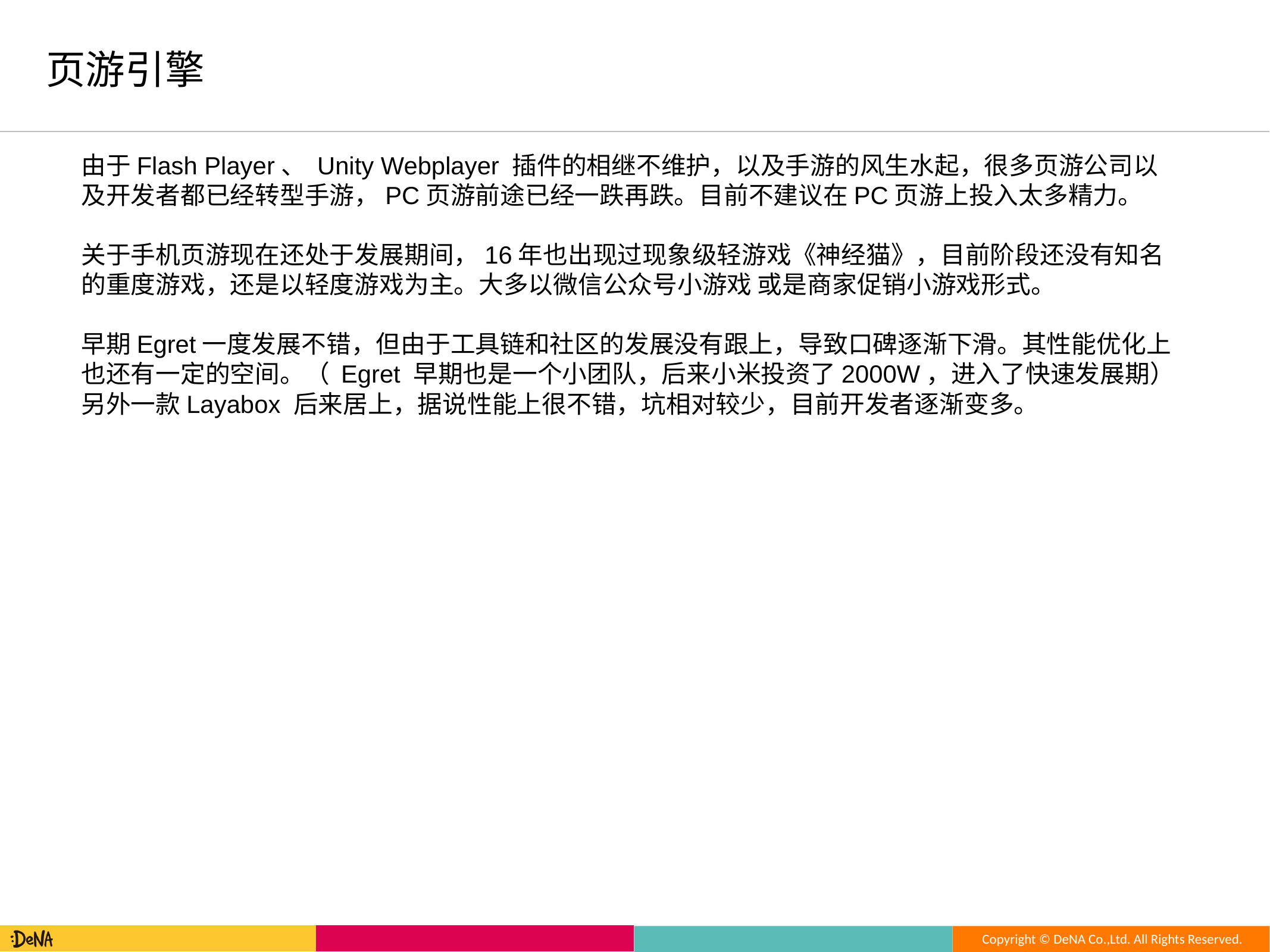

页游引擎
由于Flash Player、 Unity Webplayer 插件的相继不维护，以及手游的风生水起，很多页游公司以及开发者都已经转型手游，PC页游前途已经一跌再跌。目前不建议在PC页游上投入太多精力。

关于手机页游现在还处于发展期间，16年也出现过现象级轻游戏《神经猫》，目前阶段还没有知名的重度游戏，还是以轻度游戏为主。大多以微信公众号小游戏 或是商家促销小游戏形式。

早期Egret一度发展不错，但由于工具链和社区的发展没有跟上，导致口碑逐渐下滑。其性能优化上也还有一定的空间。（ Egret 早期也是一个小团队，后来小米投资了2000W，进入了快速发展期）另外一款Layabox 后来居上，据说性能上很不错，坑相对较少，目前开发者逐渐变多。